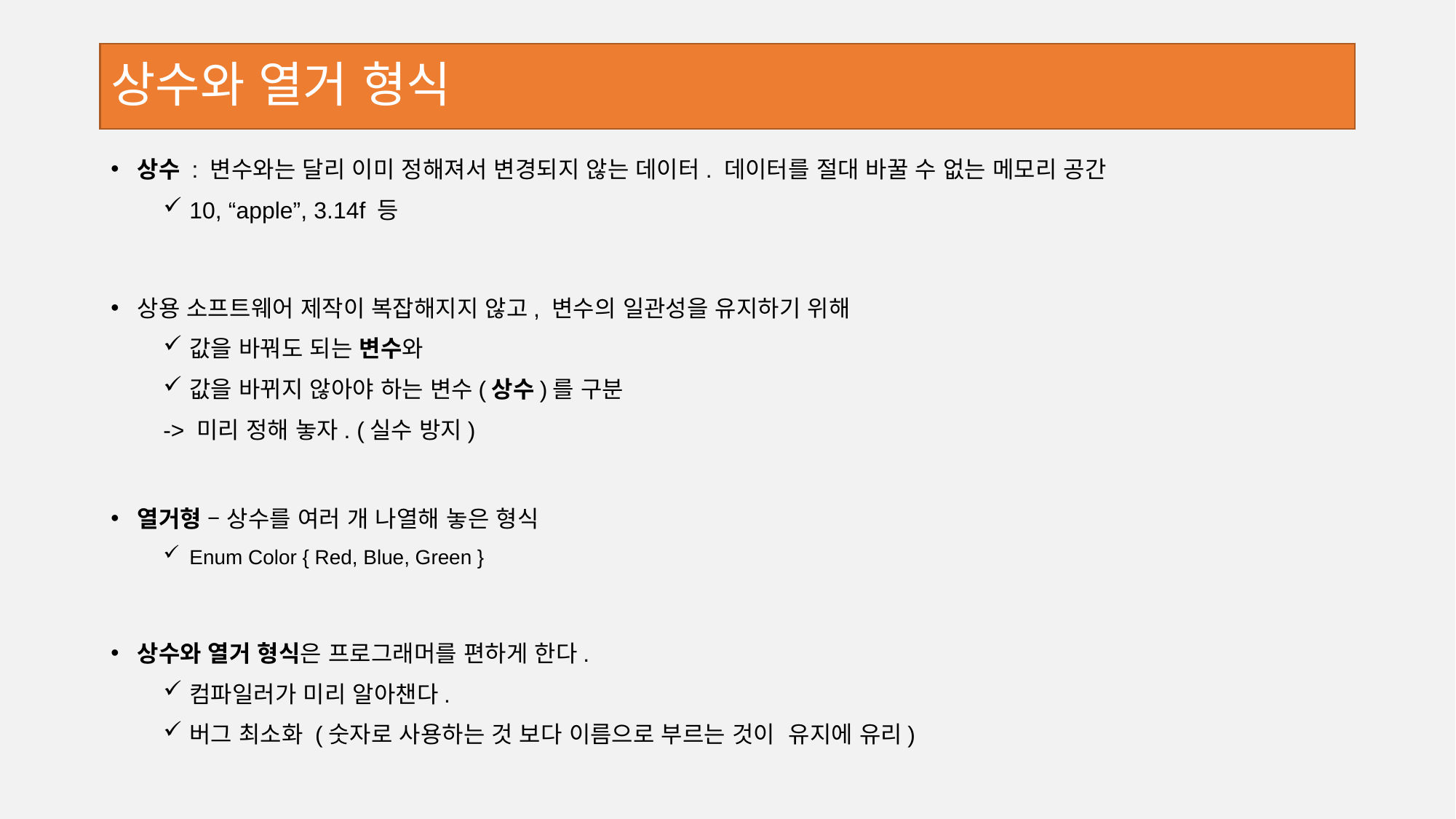

# 상수와 열거 형식
상수 : 변수와는 달리 이미 정해져서 변경되지 않는 데이터. 데이터를 절대 바꿀 수 없는 메모리 공간
10, “apple”, 3.14f 등

상용 소프트웨어 제작이 복잡해지지 않고, 변수의 일관성을 유지하기 위해
값을 바꿔도 되는 변수와
값을 바뀌지 않아야 하는 변수(상수)를 구분
-> 미리 정해 놓자. (실수 방지)

열거형 – 상수를 여러 개 나열해 놓은 형식
Enum Color { Red, Blue, Green }

상수와 열거 형식은 프로그래머를 편하게 한다.
컴파일러가 미리 알아챈다.
버그 최소화 (숫자로 사용하는 것 보다 이름으로 부르는 것이  유지에 유리)